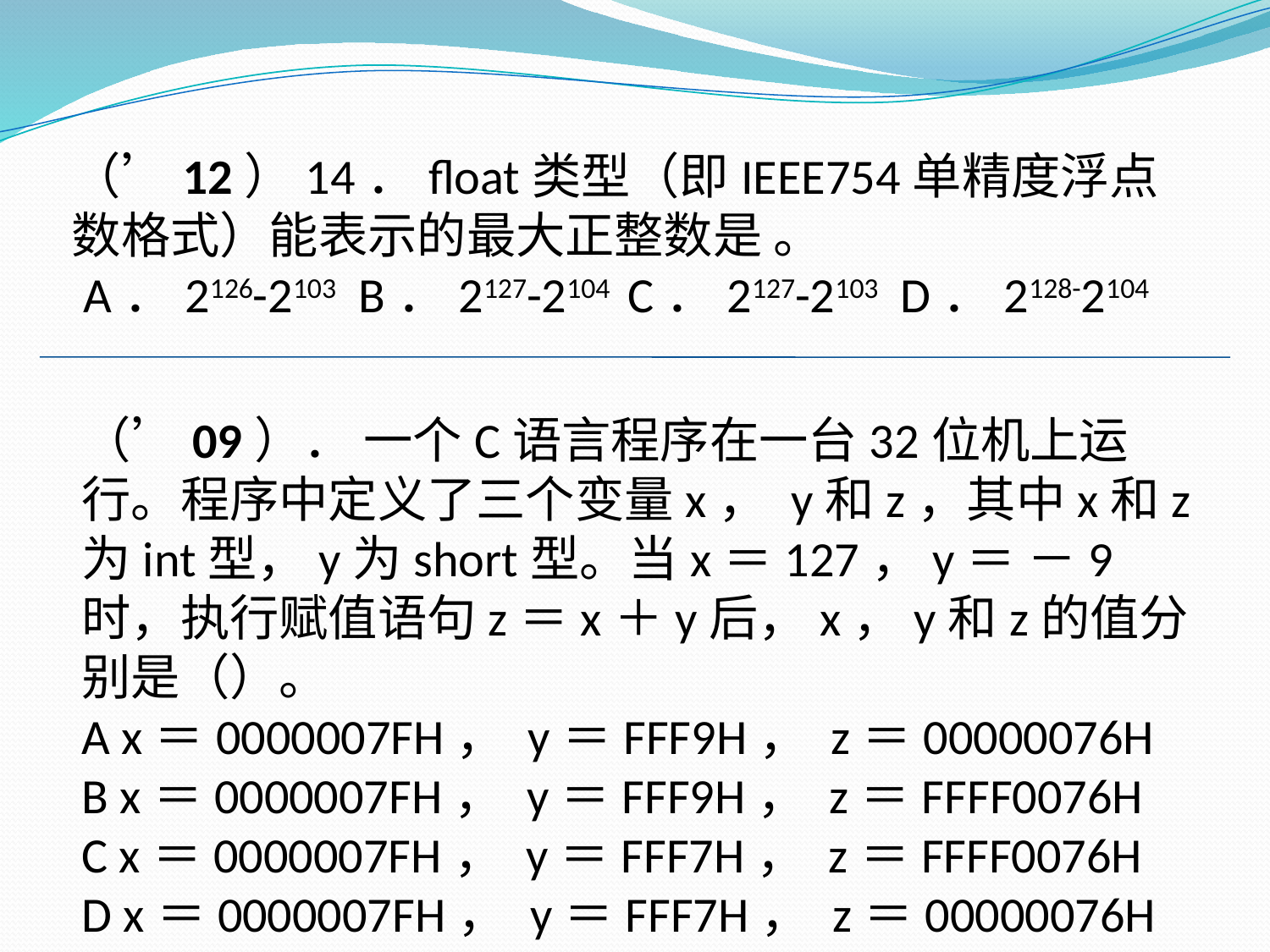

（’12）14．float类型（即IEEE754单精度浮点数格式）能表示的最大正整数是 。
 A．2126-2103  B．2127-2104  C．2127-2103  D．2128-2104

（’09）． 一个C语言程序在一台32位机上运行。程序中定义了三个变量x， y和z，其中x和z为int型，y为short型。当x＝127，y＝ －9时，执行赋值语句z＝x＋y后，x，y和z的值分别是（）。
A x＝0000007FH， y＝FFF9H， z＝00000076H
B x＝0000007FH， y＝FFF9H， z＝FFFF0076H
C x＝0000007FH， y＝FFF7H， z＝FFFF0076H
D x＝0000007FH， y＝FFF7H， z＝00000076H